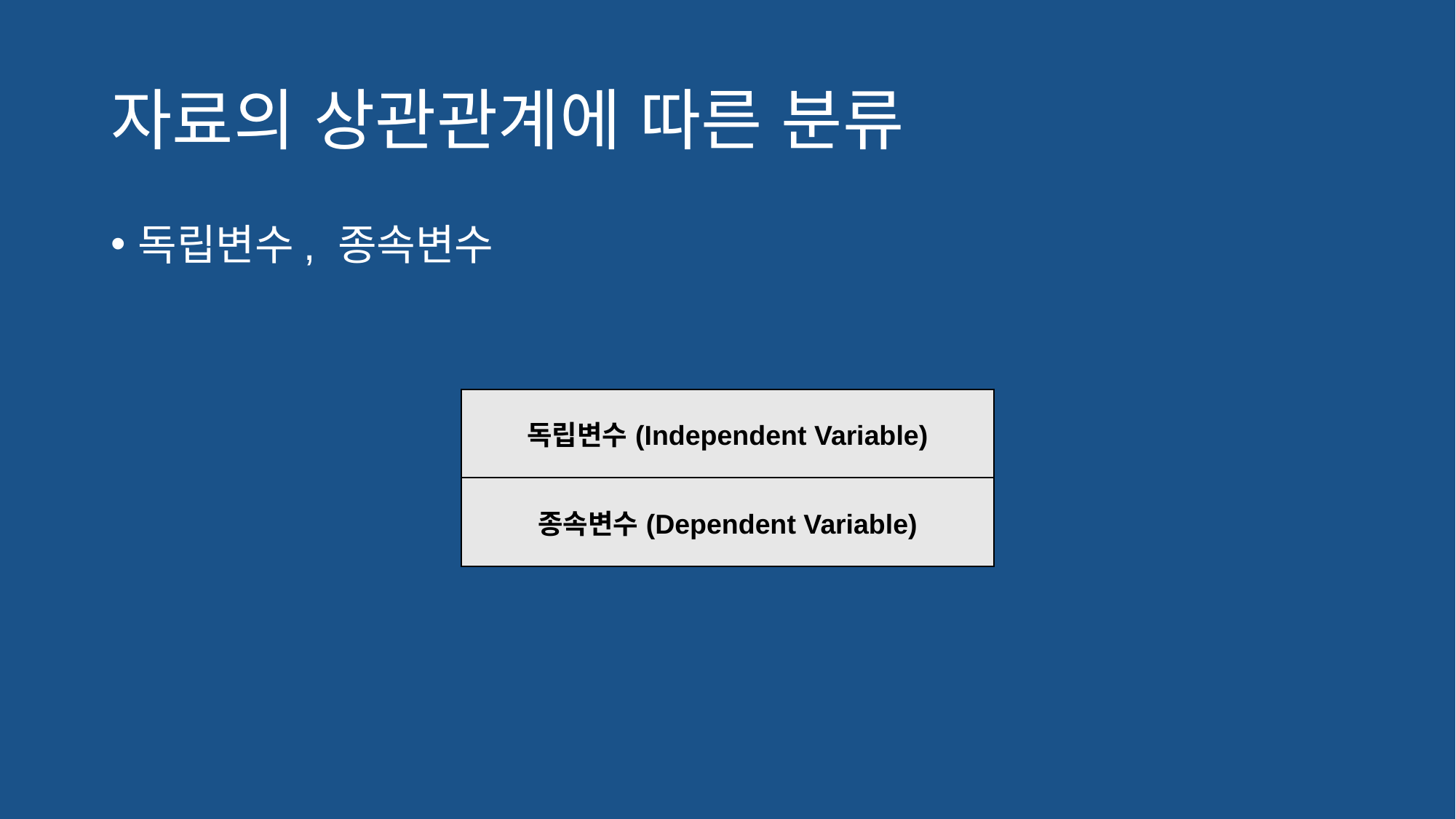

# 자료의 상관관계에 따른 분류
독립변수, 종속변수

| 독립변수(Independent Variable) |
| --- |
| 종속변수(Dependent Variable) |